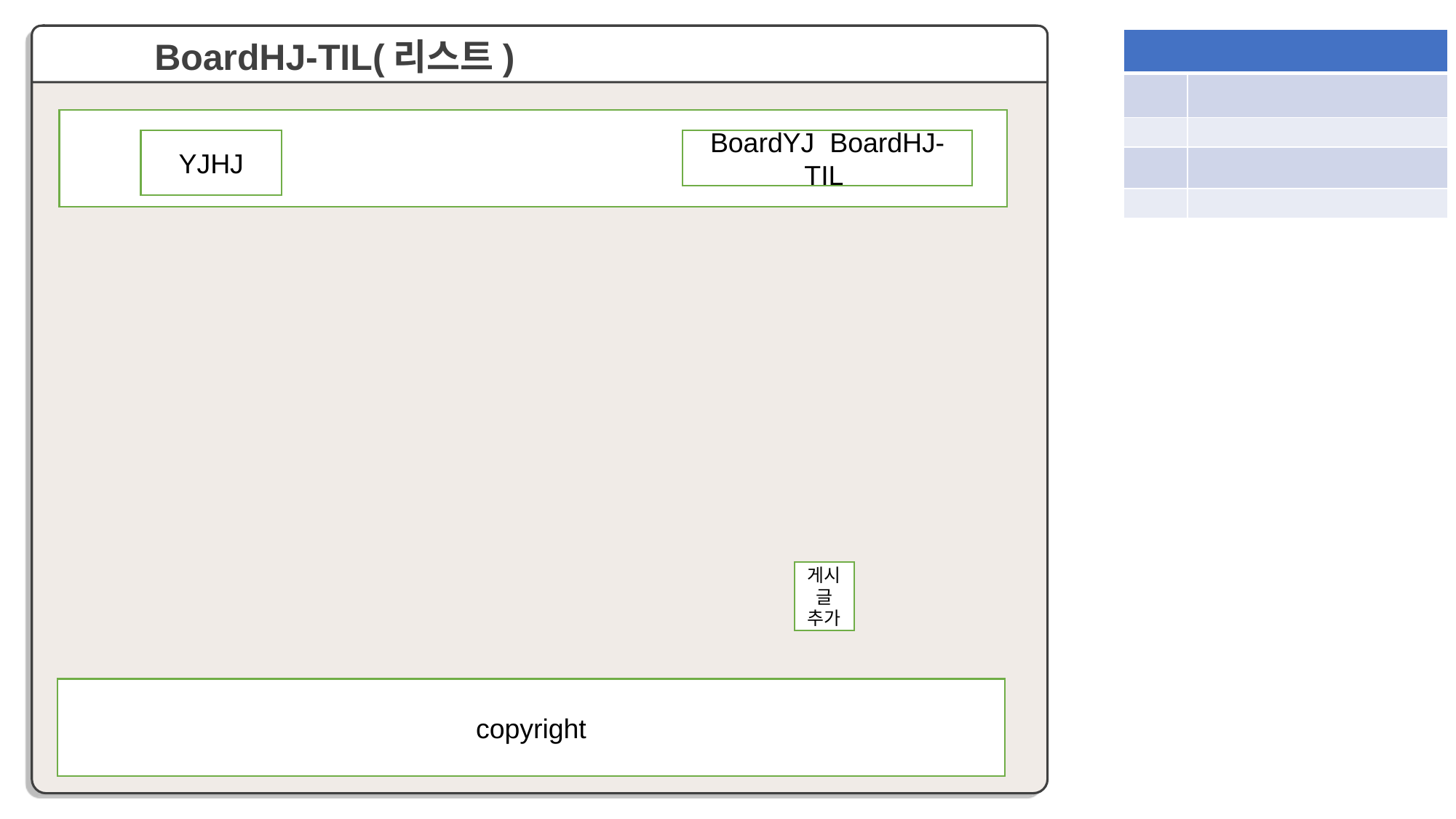

BoardHJ-TIL(리스트)

YJHJ
BoardYJ  BoardHJ-TIL
게시글 추가
copyright
|  |  |
| --- | --- |
|  |  |
|  |  |
|  |  |
|  |  |